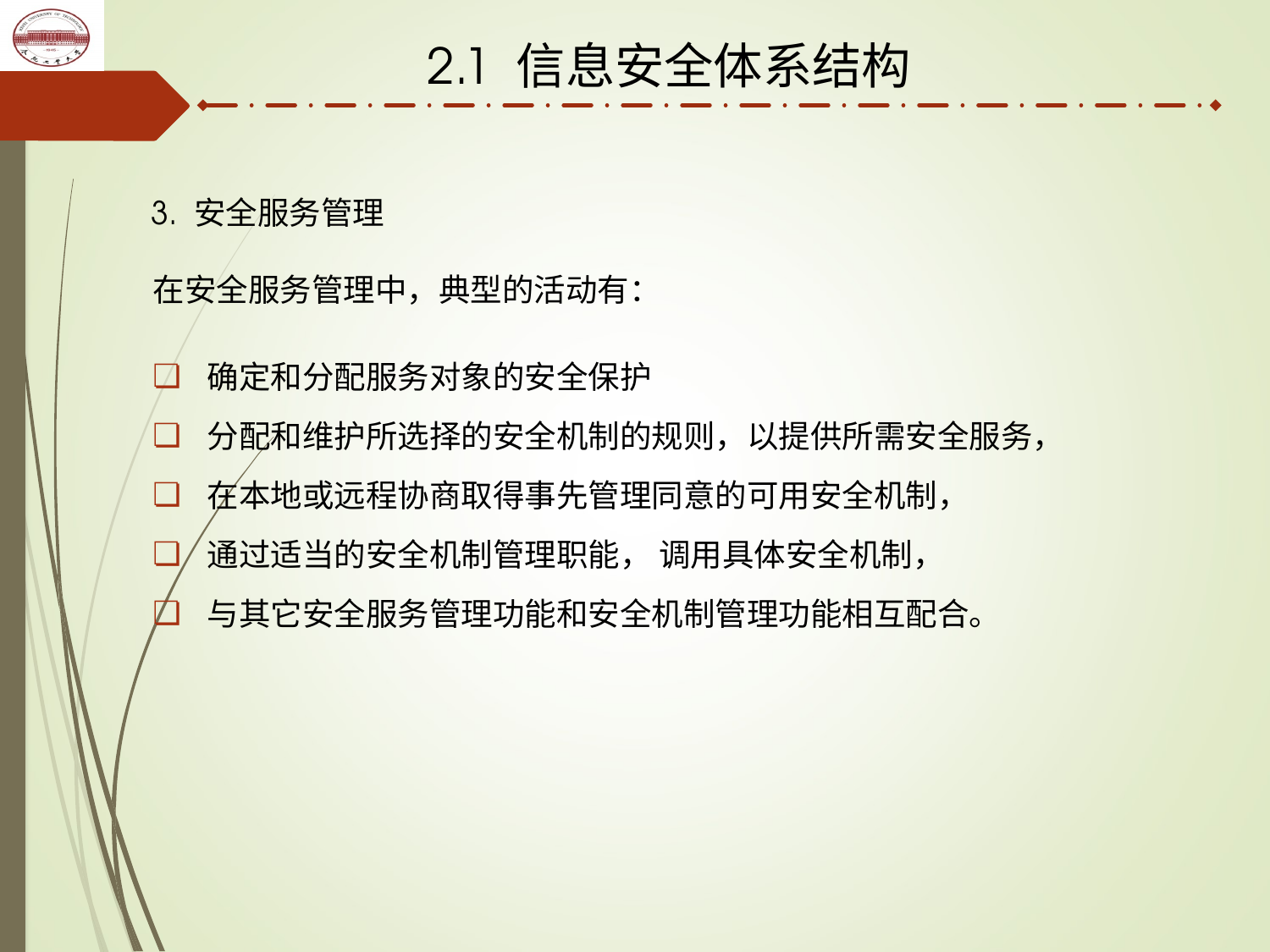

2.1 信息安全体系结构
3. 安全服务管理
在安全服务管理中，典型的活动有：
 确定和分配服务对象的安全保护
 分配和维护所选择的安全机制的规则，以提供所需安全服务，
 在本地或远程协商取得事先管理同意的可用安全机制，
 通过适当的安全机制管理职能， 调用具体安全机制，
 与其它安全服务管理功能和安全机制管理功能相互配合。